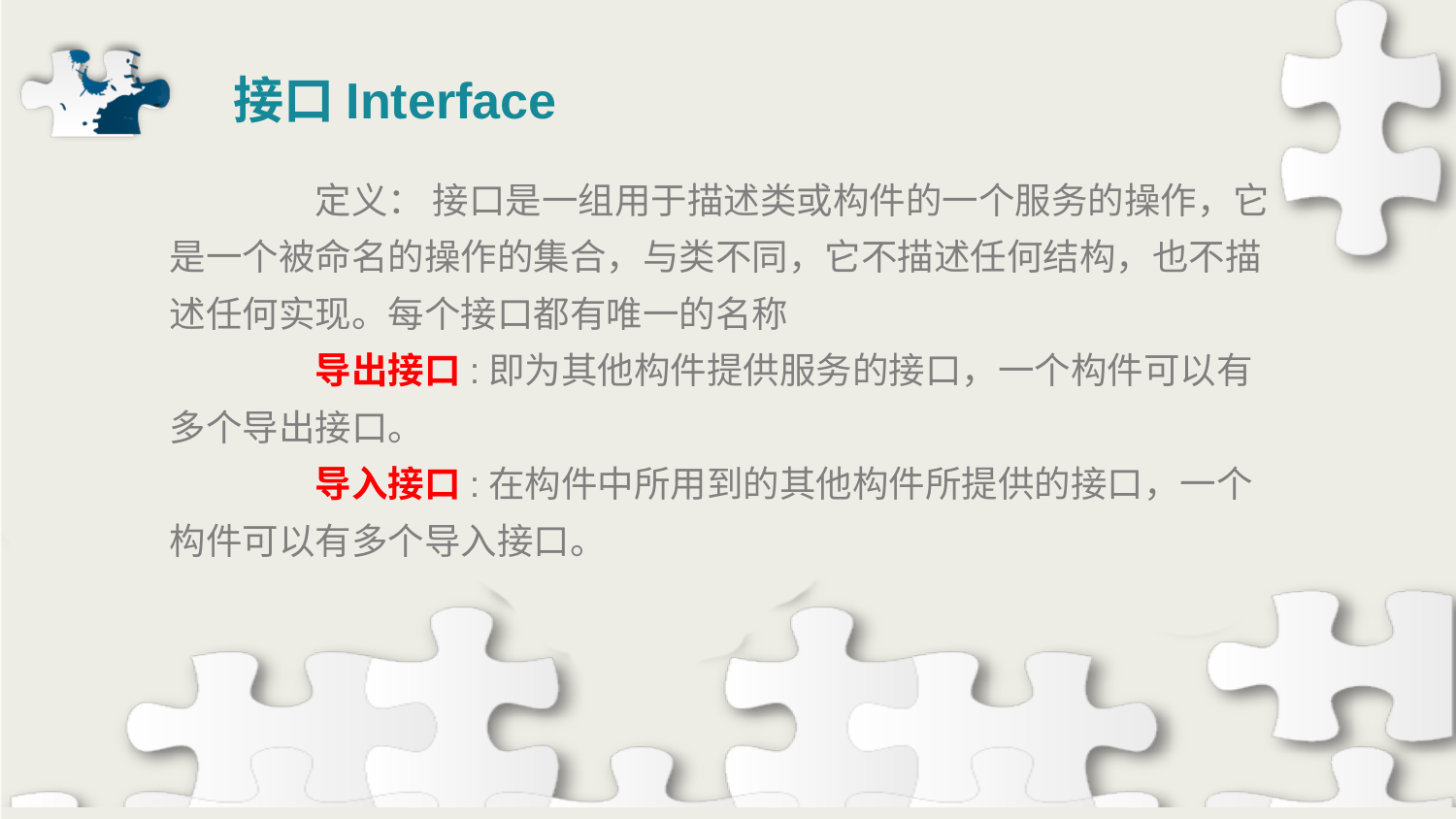

接口Interface
	定义： 接口是一组用于描述类或构件的一个服务的操作，它是一个被命名的操作的集合，与类不同，它不描述任何结构，也不描述任何实现。每个接口都有唯一的名称
	导出接口:即为其他构件提供服务的接口，一个构件可以有多个导出接口。
	导入接口:在构件中所用到的其他构件所提供的接口，一个构件可以有多个导入接口。